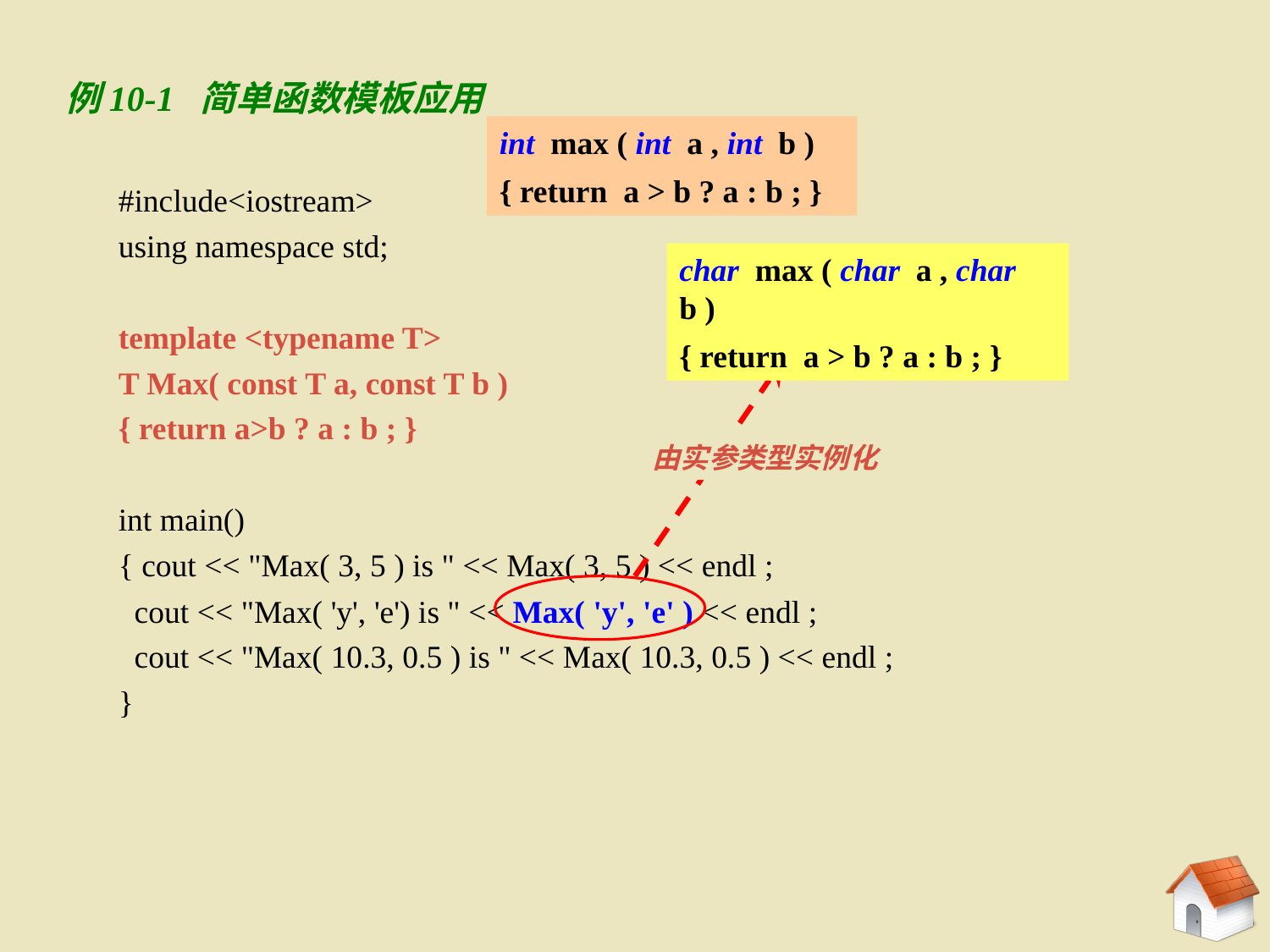

10.2.2  函数模板与模板函数
例10-1  简单函数模板应用
int  max ( int  a , int  b )
{ return  a > b ? a : b ; }
#include<iostream>
using namespace std;

template <typename T>
T Max( const T a, const T b )
{ return a>b ? a : b ; }

int main()
{ cout << "Max( 3, 5 ) is " << Max( 3, 5 ) << endl ;
  cout << "Max( 'y', 'e') is " << Max( 'y', 'e' ) << endl ;
  cout << "Max( 10.3, 0.5 ) is " << Max( 10.3, 0.5 ) << endl ;
}
char  max ( char  a , char b )
{ return  a > b ? a : b ; }

由实参类型实例化